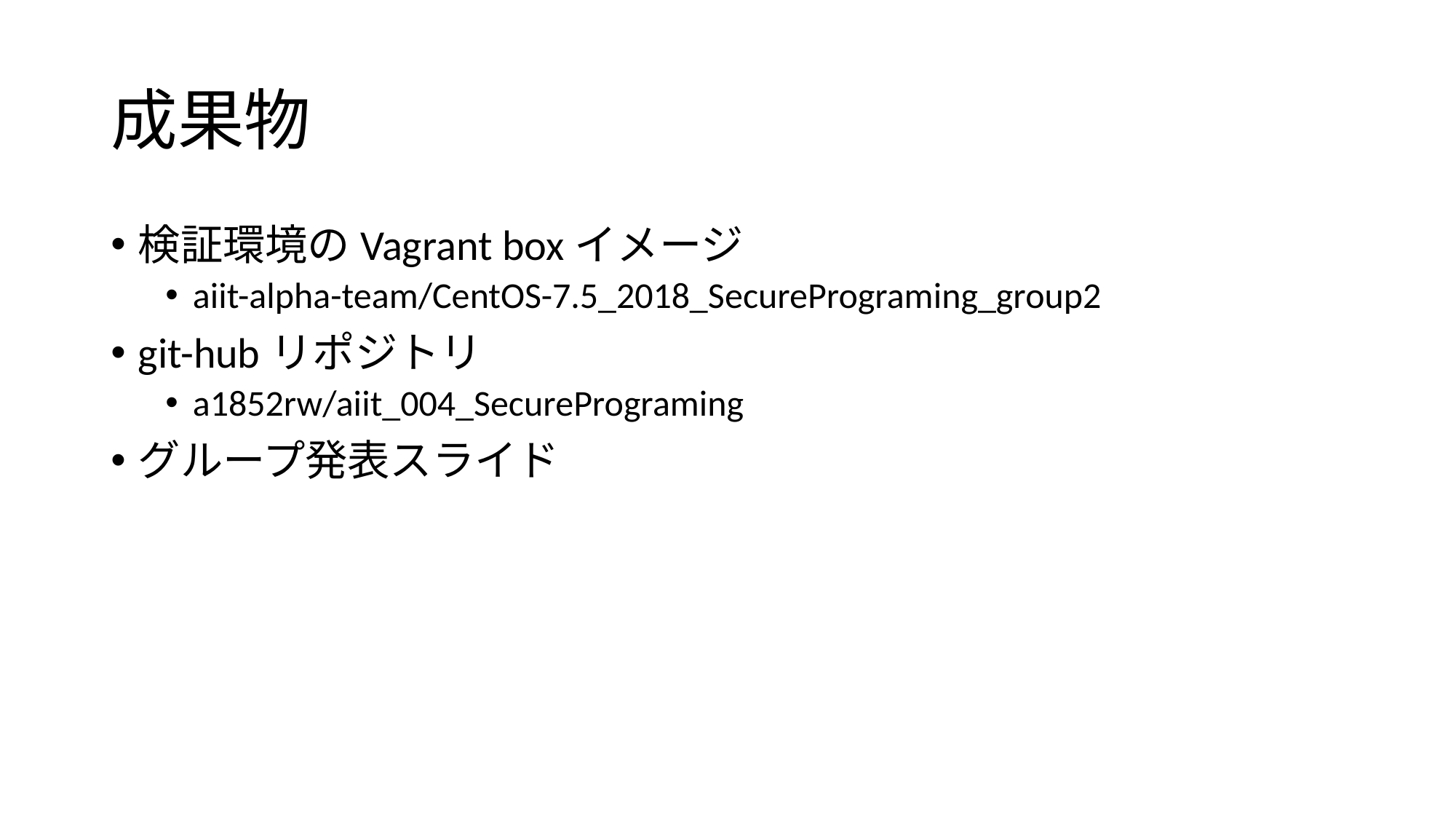

# 成果物
検証環境のVagrant boxイメージ
aiit-alpha-team/CentOS-7.5_2018_SecurePrograming_group2
git-hubリポジトリ
a1852rw/aiit_004_SecurePrograming
グループ発表スライド